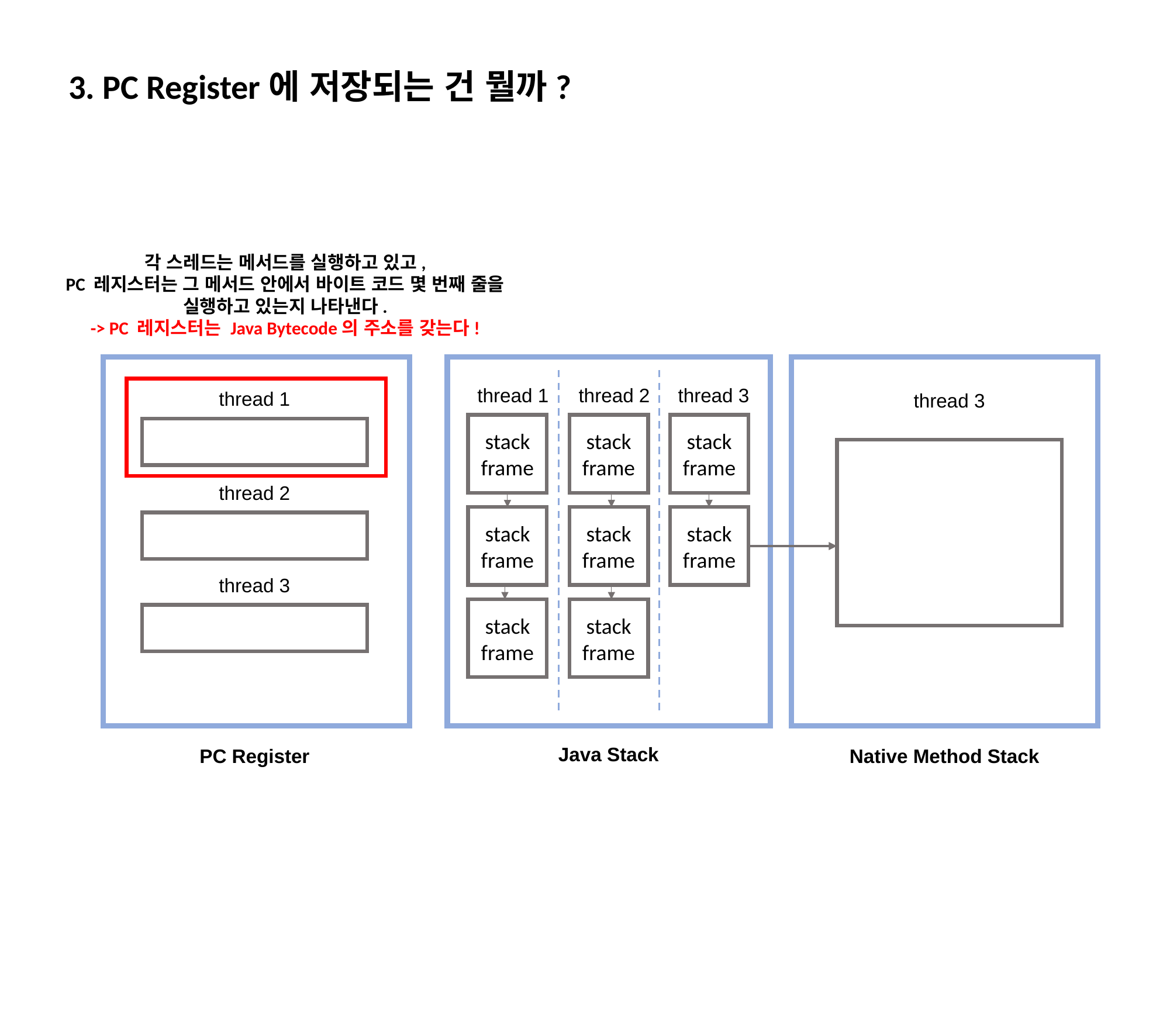

3. PC Register에 저장되는 건 뭘까?
각 스레드는 메서드를 실행하고 있고,
PC 레지스터는 그 메서드 안에서 바이트 코드 몇 번째 줄을 실행하고 있는지 나타낸다.
-> PC 레지스터는 Java Bytecode의 주소를 갖는다!

thread 1
thread 2
thread 3
thread 1
thread 3
stack
frame
stack
frame
stack
frame

thread 2
stack
frame
stack
frame
stack
frame

thread 3
stack
frame
stack
frame

Java Stack
PC Register
Native Method Stack